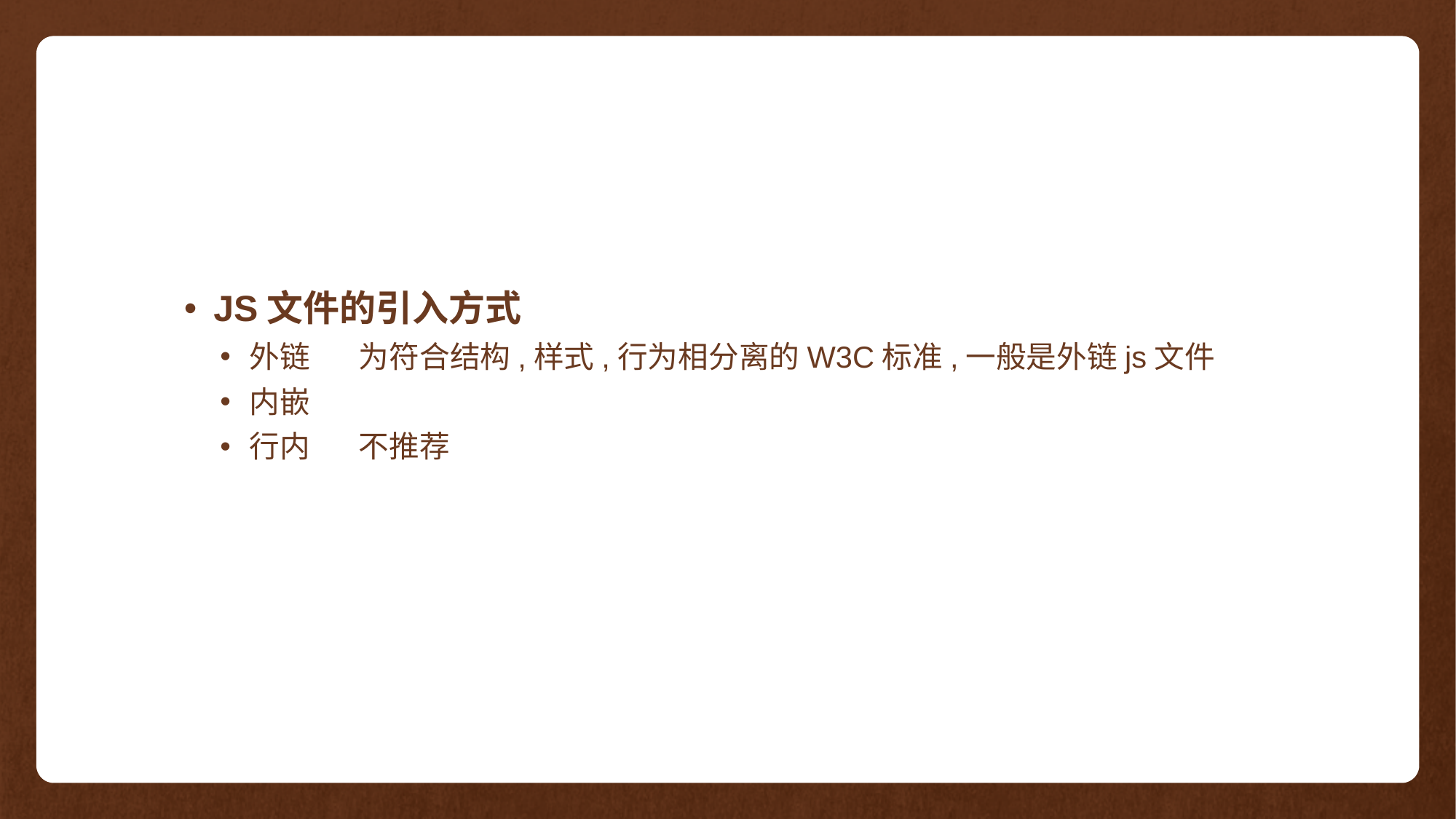

JS文件的引入方式
外链	为符合结构,样式,行为相分离的W3C标准,一般是外链js文件
内嵌
行内	不推荐